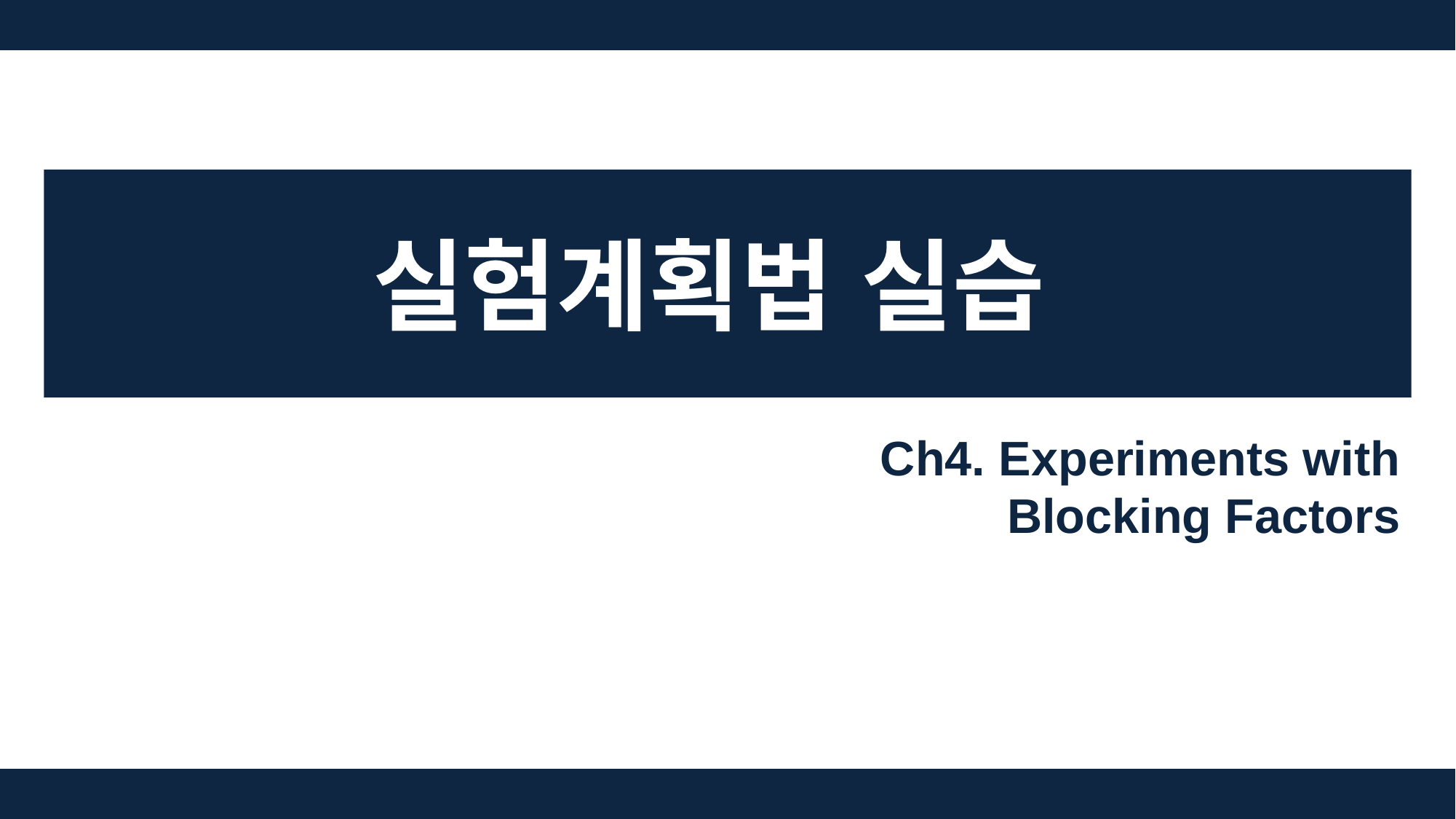

실험계획법 실습
Ch4. Experiments with Blocking Factors